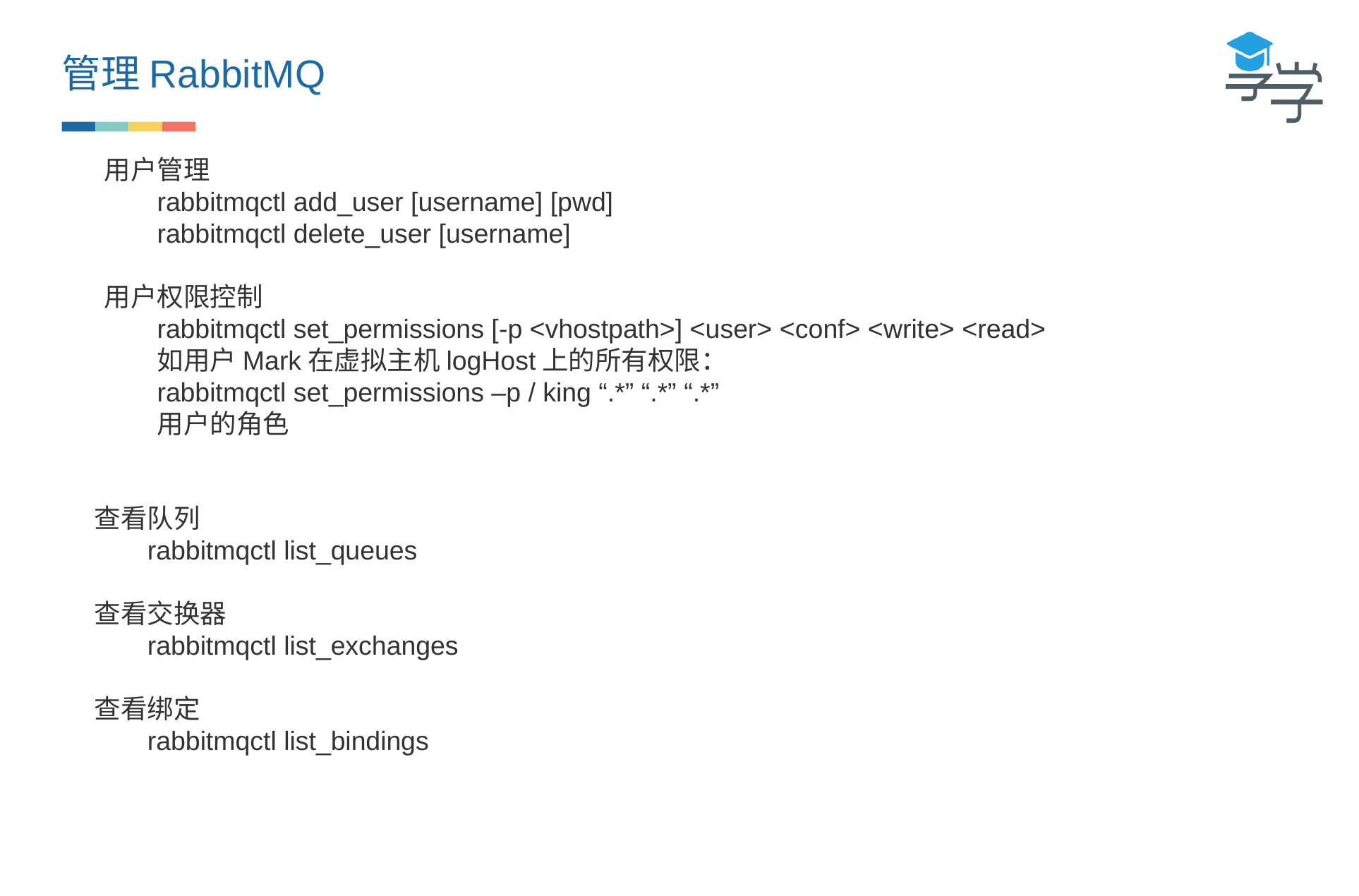

管理RabbitMQ

用户管理
rabbitmqctl add_user [username] [pwd]
rabbitmqctl delete_user [username]

用户权限控制
rabbitmqctl set_permissions [-p <vhostpath>] <user> <conf> <write> <read>
如用户Mark在虚拟主机logHost上的所有权限：
rabbitmqctl set_permissions –p / king “.*” “.*” “.*”
用户的角色
查看队列
rabbitmqctl list_queues

查看交换器
rabbitmqctl list_exchanges

查看绑定
rabbitmqctl list_bindings